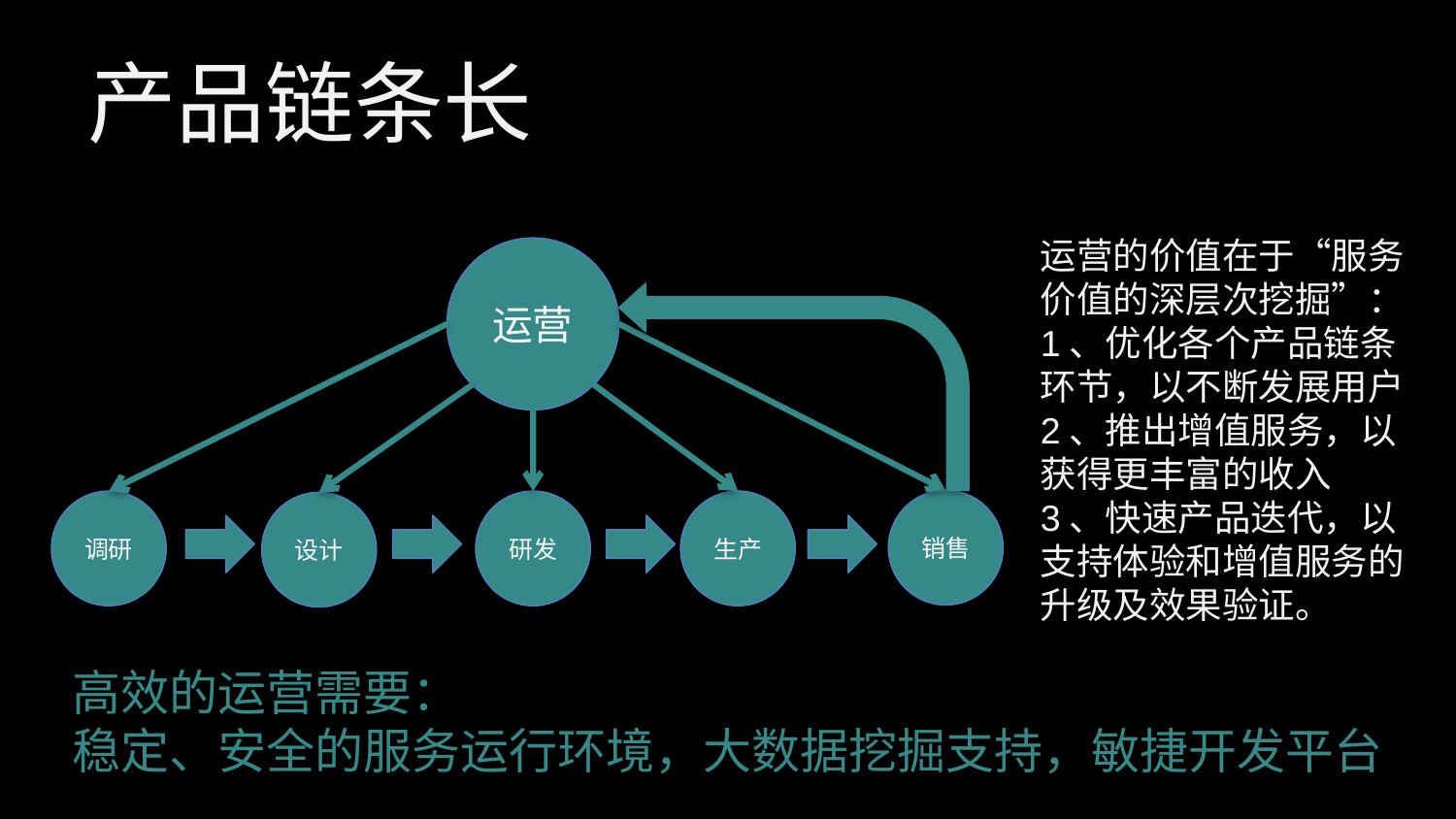

# 产品链条长
运营的价值在于“服务价值的深层次挖掘”：
1、优化各个产品链条环节，以不断发展用户
2、推出增值服务，以获得更丰富的收入
3、快速产品迭代，以支持体验和增值服务的升级及效果验证。
运营

销售
调研
研发
生产
设计

高效的运营需要：
稳定、安全的服务运行环境，大数据挖掘支持，敏捷开发平台